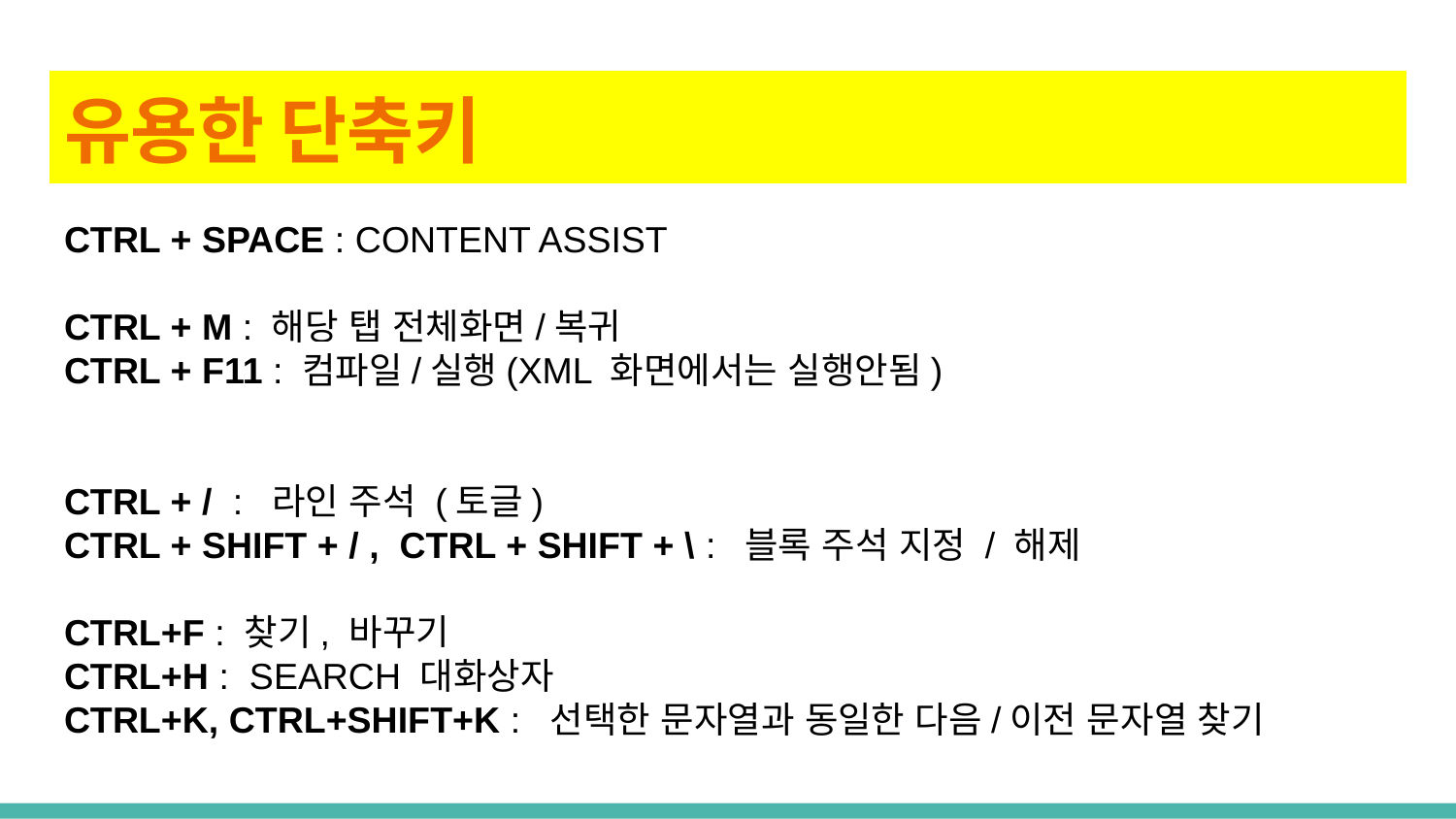

# 유용한 단축키
CTRL + SPACE : CONTENT ASSIST

CTRL + M : 해당 탭 전체화면/복귀
CTRL + F11 : 컴파일/실행(XML 화면에서는 실행안됨)

CTRL + /  :  라인 주석 (토글)
CTRL + SHIFT + / ,  CTRL + SHIFT + \ :  블록 주석 지정 / 해제

CTRL+F : 찾기, 바꾸기
CTRL+H :  SEARCH 대화상자
CTRL+K, CTRL+SHIFT+K :  선택한 문자열과 동일한 다음/이전 문자열 찾기